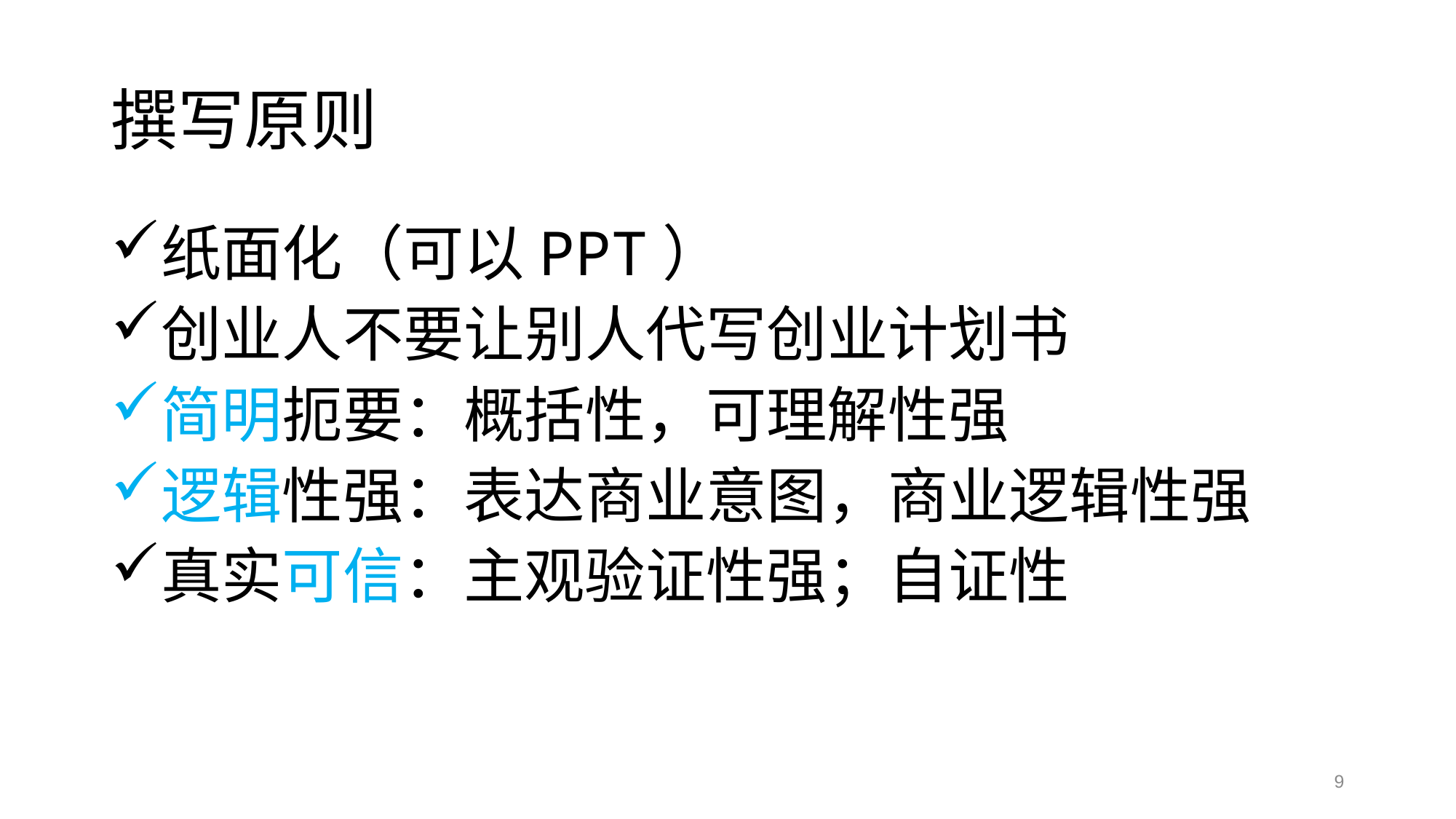

# 撰写原则
纸面化（可以PPT）
创业人不要让别人代写创业计划书
简明扼要：概括性，可理解性强
逻辑性强：表达商业意图，商业逻辑性强
真实可信：主观验证性强；自证性
9